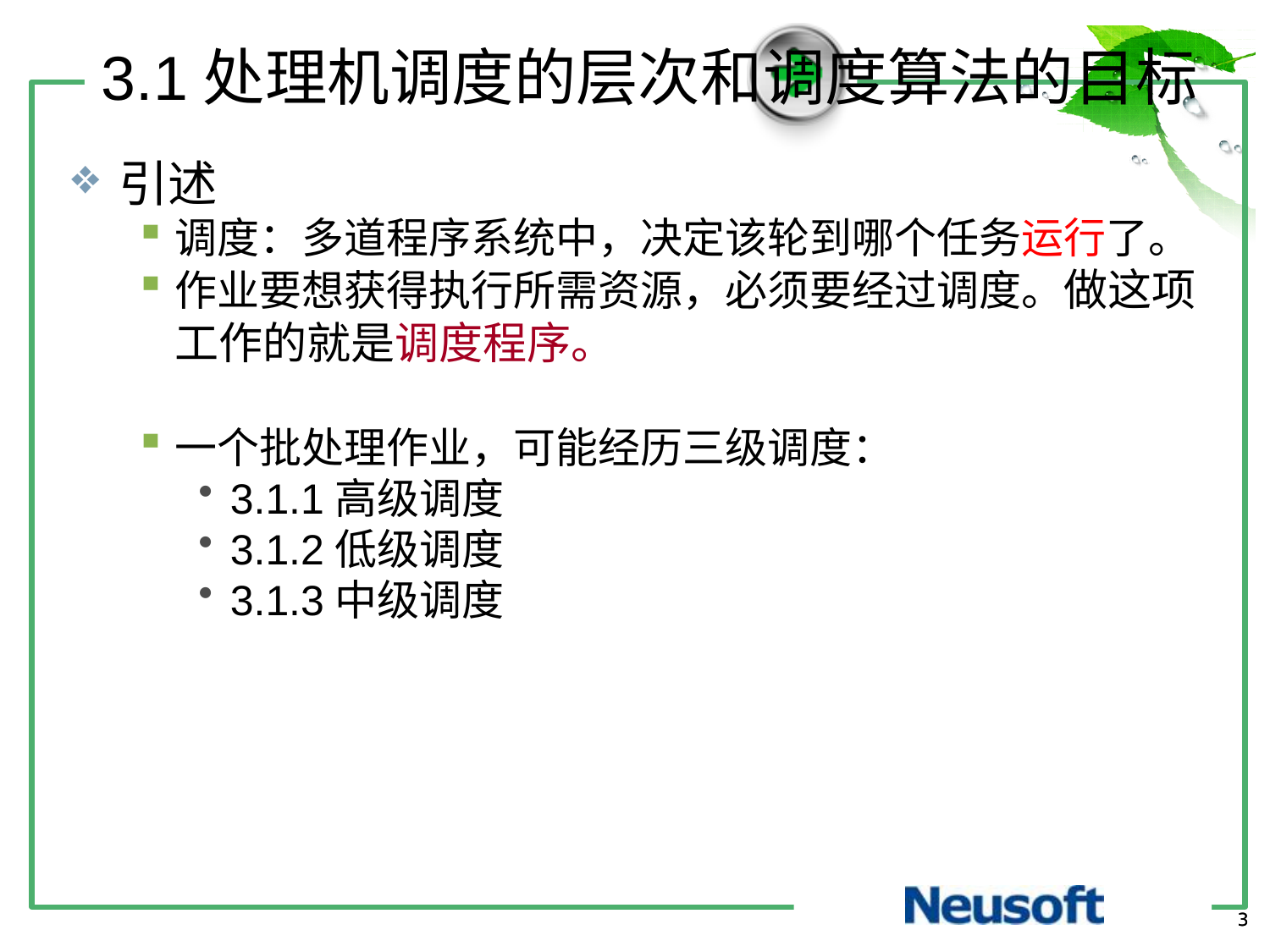

3.1处理机调度的层次和调度算法的目标
引述
调度：多道程序系统中，决定该轮到哪个任务运行了。
作业要想获得执行所需资源，必须要经过调度。做这项工作的就是调度程序。
一个批处理作业，可能经历三级调度：
3.1.1高级调度
3.1.2低级调度
3.1.3中级调度
3
3